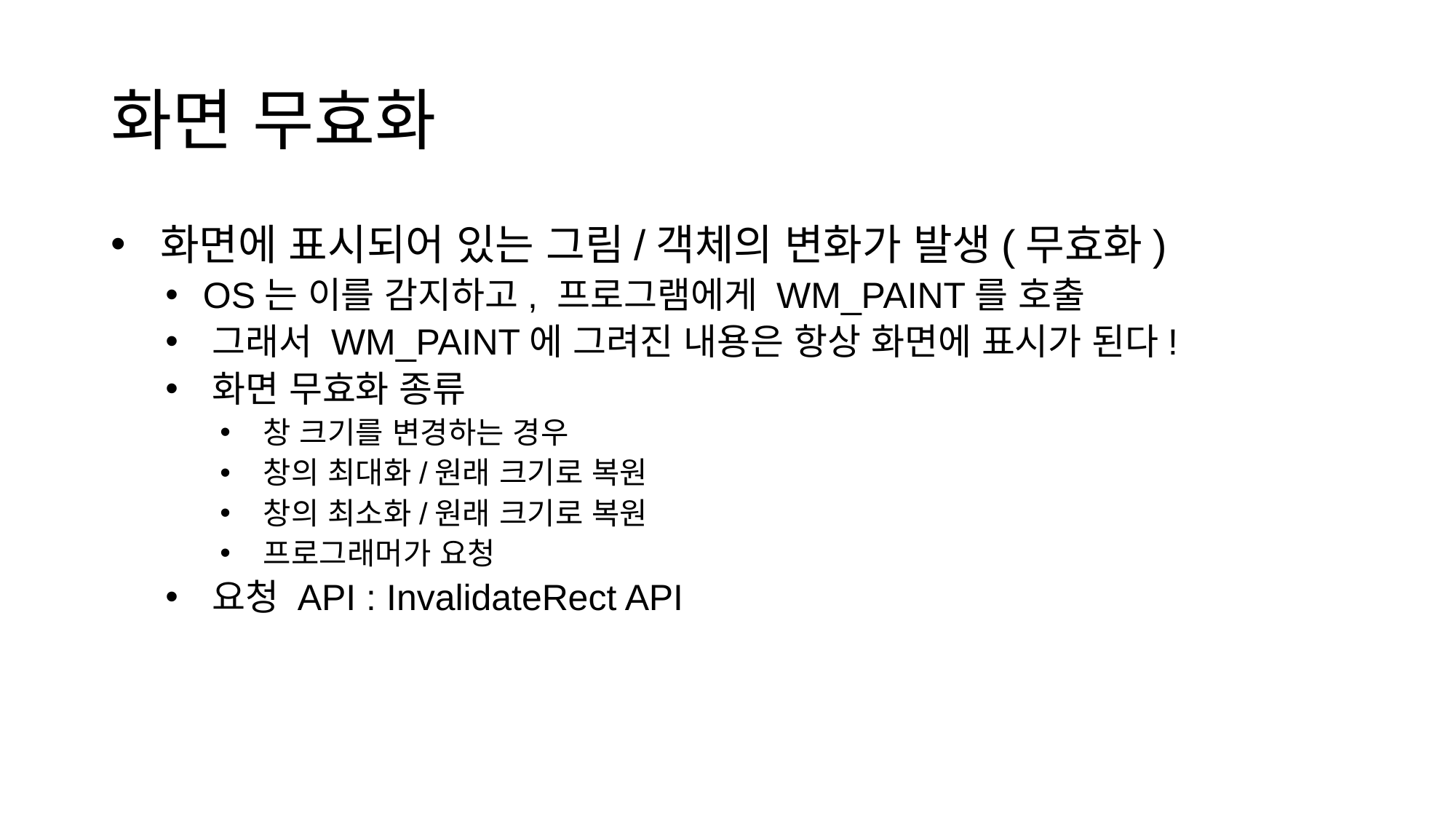

# 화면 무효화
 화면에 표시되어 있는 그림/객체의 변화가 발생(무효화)
 OS는 이를 감지하고, 프로그램에게 WM_PAINT를 호출
 그래서 WM_PAINT에 그려진 내용은 항상 화면에 표시가 된다!
 화면 무효화 종류
 창 크기를 변경하는 경우
 창의 최대화/원래 크기로 복원
 창의 최소화/원래 크기로 복원
 프로그래머가 요청
 요청 API : InvalidateRect API